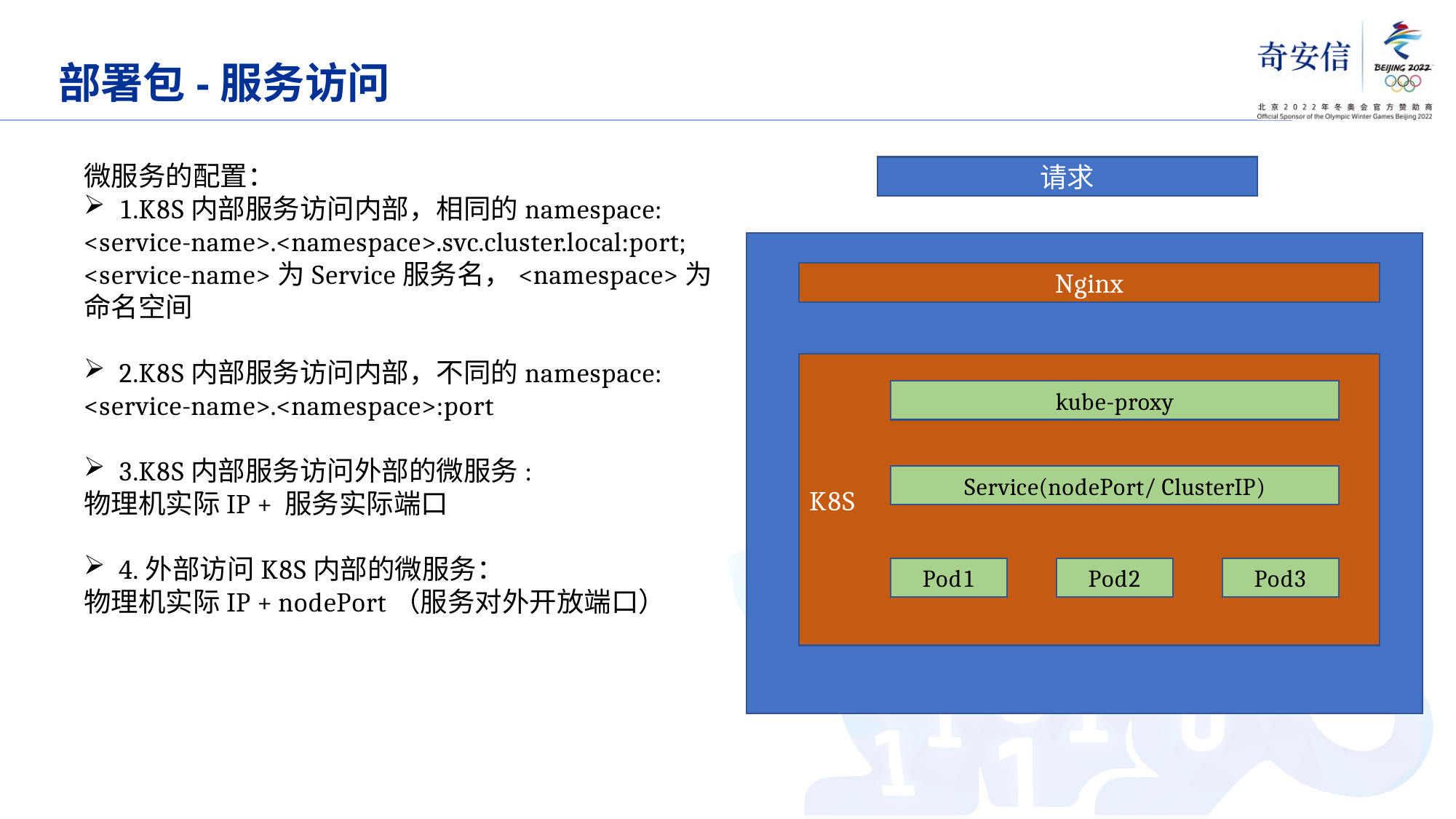

# 部署包-服务访问
微服务的配置：
1.K8S内部服务访问内部，相同的namespace:
<service-name>.<namespace>.svc.cluster.local:port;
<service-name>为Service服务名，<namespace>为命名空间

2.K8S内部服务访问内部，不同的namespace:
<service-name>.<namespace>:port

3.K8S内部服务访问外部的微服务:
物理机实际IP + 服务实际端口

4.外部访问K8S内部的微服务：
物理机实际IP + nodePort（服务对外开放端口）
请求

Nginx
K8S
kube-proxy
Service(nodePort/ ClusterIP)
Pod1
Pod2
Pod3